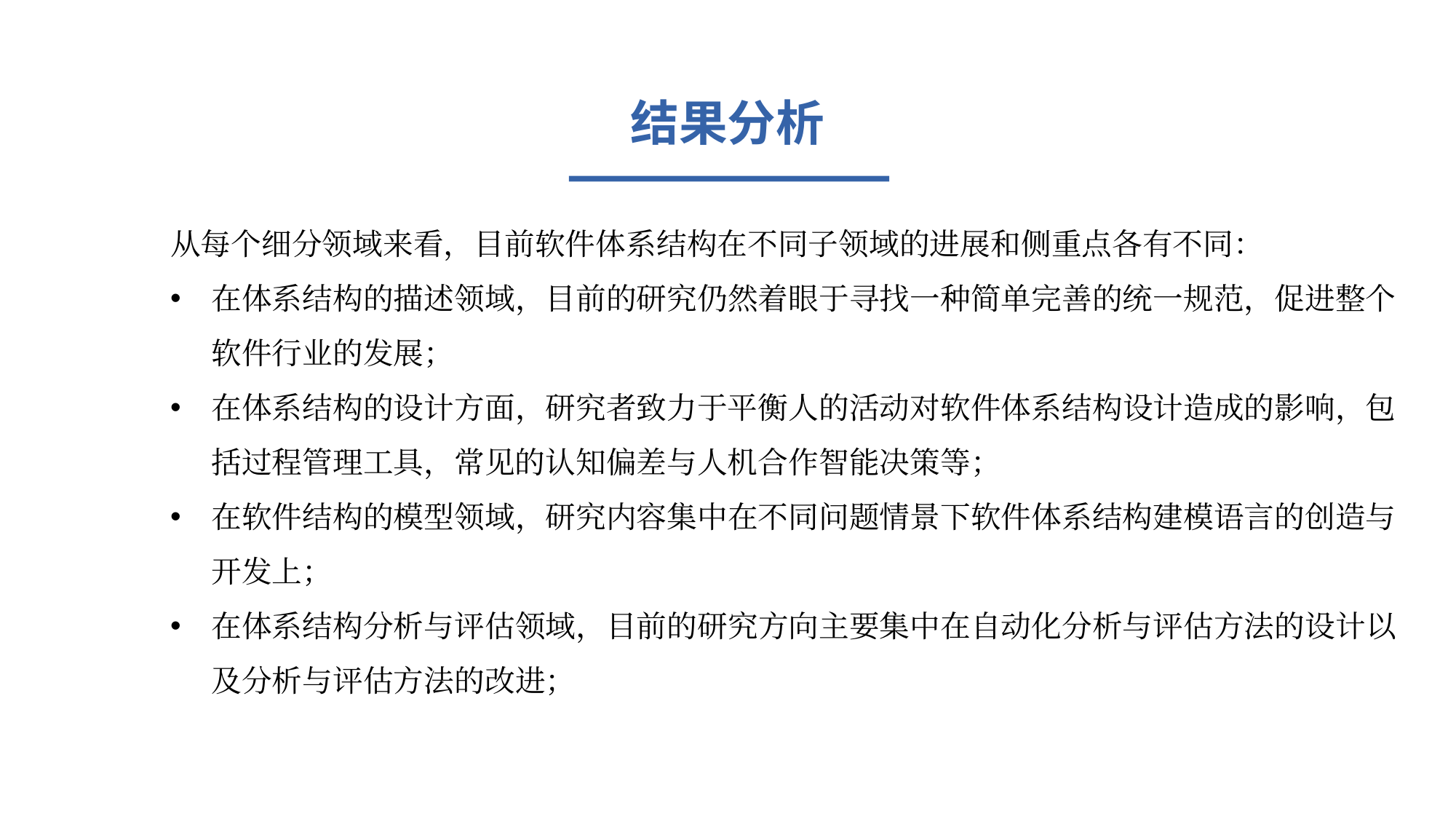

结果分析

从每个细分领域来看，目前软件体系结构在不同子领域的进展和侧重点各有不同：
在体系结构的描述领域，目前的研究仍然着眼于寻找一种简单完善的统一规范，促进整个软件行业的发展；
在体系结构的设计方面，研究者致力于平衡人的活动对软件体系结构设计造成的影响，包括过程管理工具，常见的认知偏差与人机合作智能决策等；
在软件结构的模型领域，研究内容集中在不同问题情景下软件体系结构建模语言的创造与开发上；
在体系结构分析与评估领域，目前的研究方向主要集中在自动化分析与评估方法的设计以及分析与评估方法的改进；